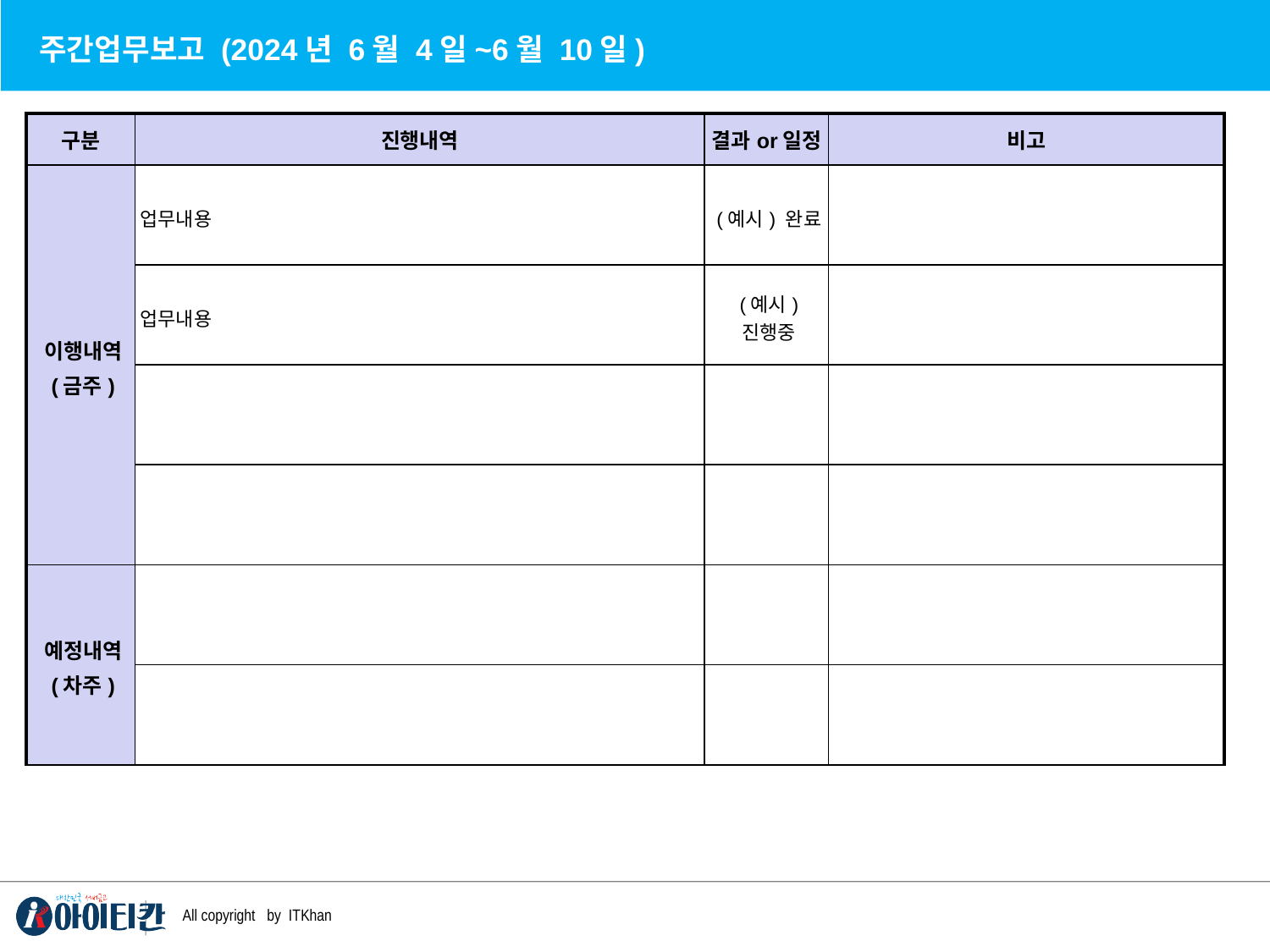

주간업무보고 (2024년 6월 4일~6월 10일)
| 구분 | 진행내역 | 결과or일정 | 비고 |
| --- | --- | --- | --- |
| 이행내역 (금주) | 업무내용 | (예시) 완료 |  |
|  | 업무내용 | (예시) 진행중 |  |
|  |  |  |  |
|  |  |  |  |
| 예정내역 (차주) |  |  |  |
|  |  |  |  |